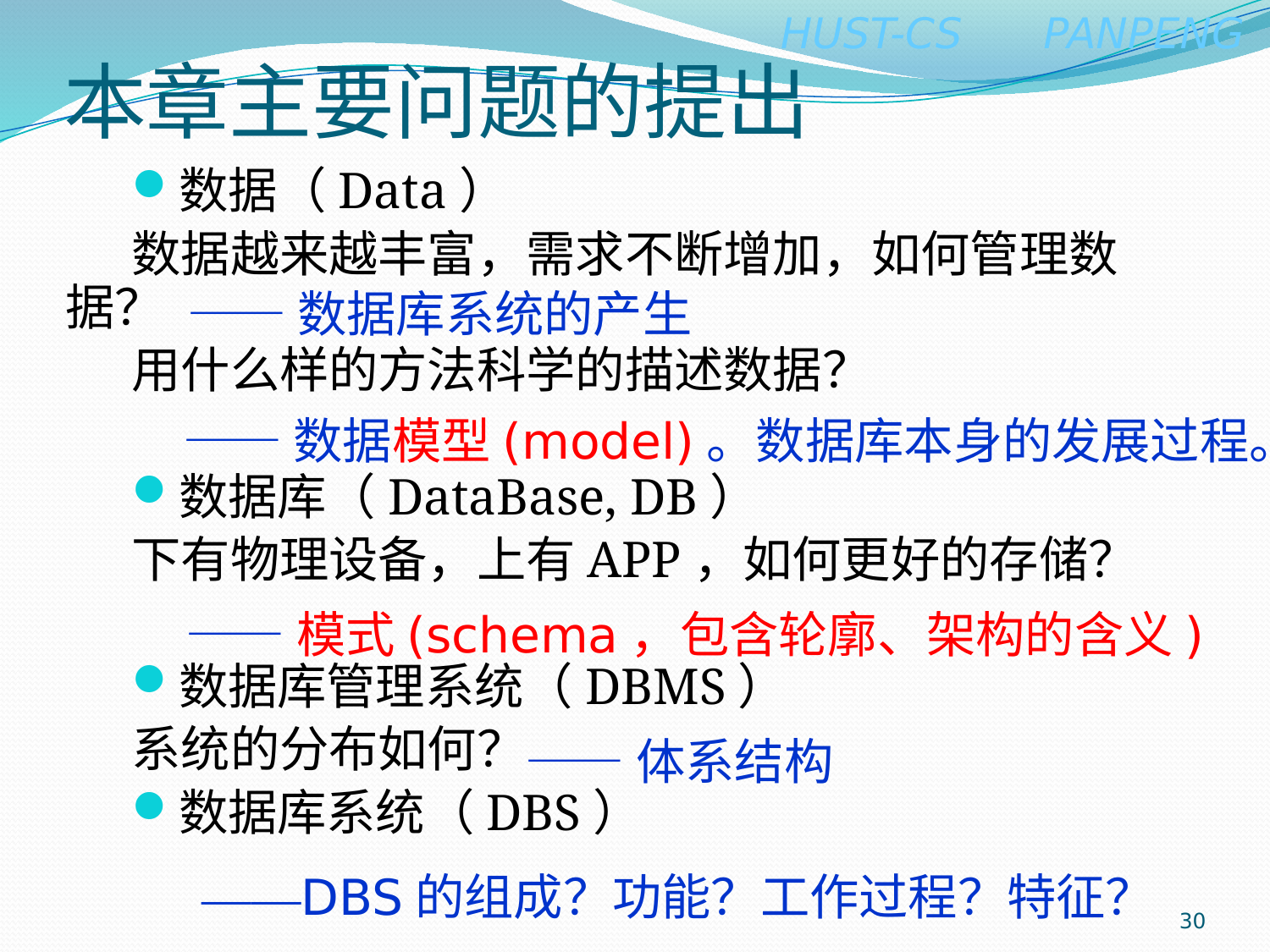

# 本章主要问题的提出
数据（Data）
数据越来越丰富，需求不断增加，如何管理数据？
用什么样的方法科学的描述数据？

数据库（DataBase, DB）
下有物理设备，上有APP，如何更好的存储？

数据库管理系统（DBMS）
系统的分布如何？
数据库系统（DBS）
——数据库系统的产生
——数据模型(model)。数据库本身的发展过程。
——模式(schema，包含轮廓、架构的含义)
——体系结构
——DBS的组成？功能？工作过程？特征？
30